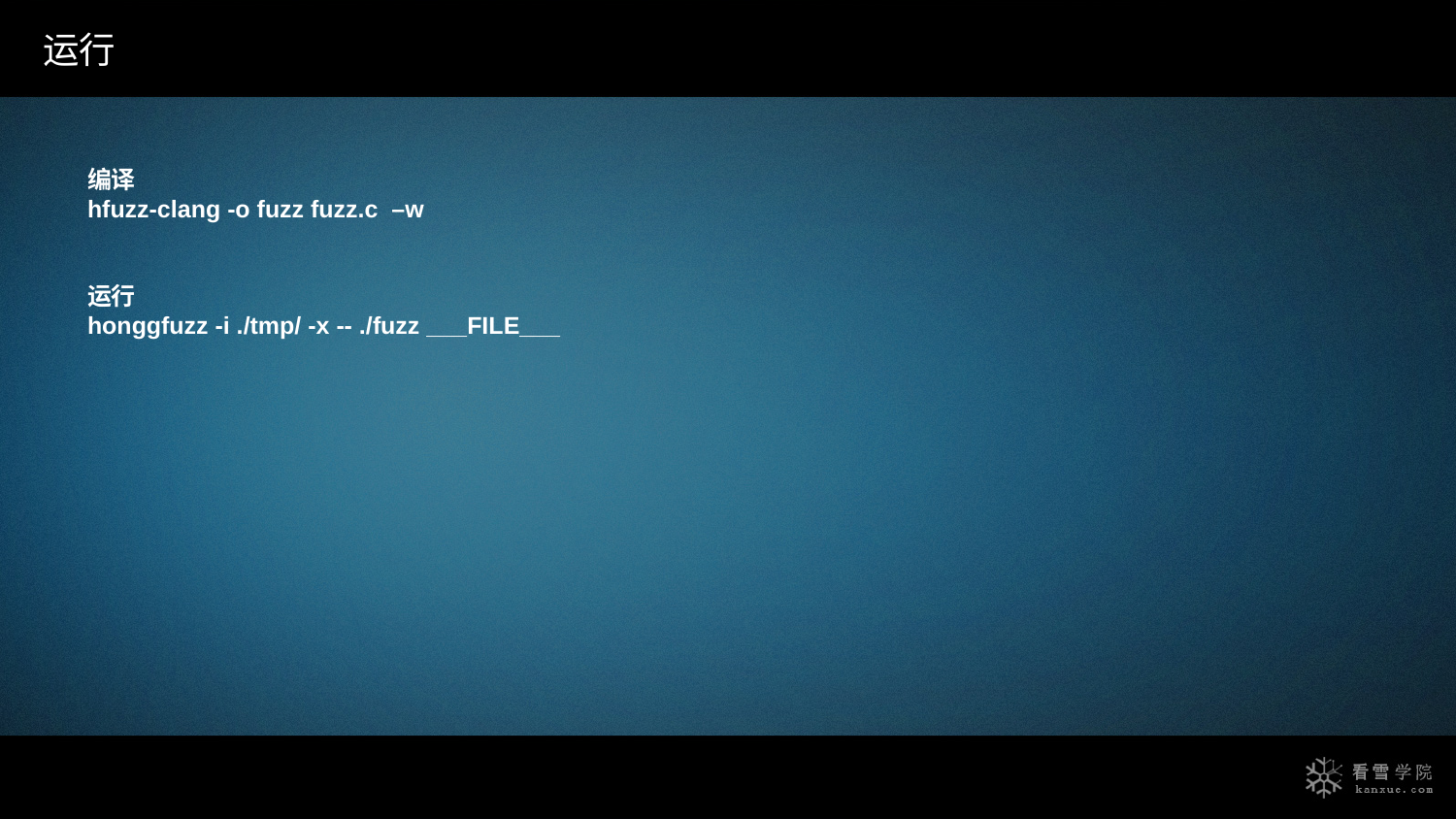

运行
编译
hfuzz-clang -o fuzz fuzz.c  –w

运行
honggfuzz -i ./tmp/ -x -- ./fuzz ___FILE___